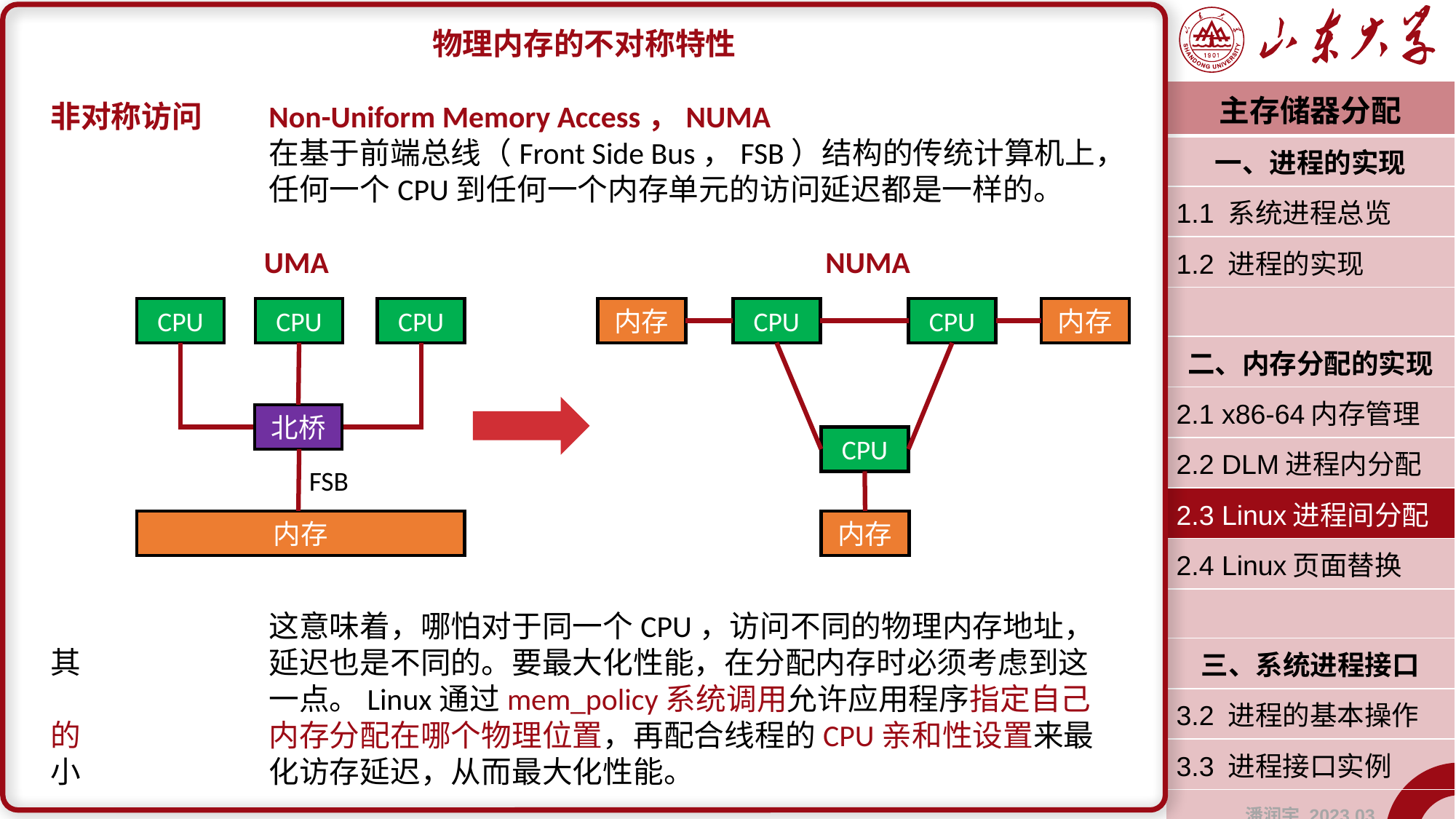

物理内存的不对称特性

非对称访问	Non-Uniform Memory Access，NUMA
		在基于前端总线（Front Side Bus，FSB）结构的传统计算机上，		任何一个CPU到任何一个内存单元的访问延迟都是一样的。

 UMA                                                                        NUMA

		这意味着，哪怕对于同一个CPU，访问不同的物理内存地址，其		延迟也是不同的。要最大化性能，在分配内存时必须考虑到这		一点。Linux通过mem_policy系统调用允许应用程序指定自己的		内存分配在哪个物理位置，再配合线程的CPU亲和性设置来最小		化访存延迟，从而最大化性能。
| 主存储器分配 |
| --- |
| 一、进程的实现 |
| 1.1 系统进程总览 |
| 1.2 进程的实现 |
|  |
| 二、内存分配的实现 |
| 2.1 x86-64内存管理 |
| 2.2 DLM进程内分配 |
| 2.3 Linux进程间分配 |
| 2.4 Linux页面替换 |
|  |
| 三、系统进程接口 |
| 3.2 进程的基本操作 |
| 3.3 进程接口实例 |
| 潘润宇 2023.03 |
CPU
CPU
CPU
内存
CPU
CPU
内存

北桥
CPU
FSB
内存
内存